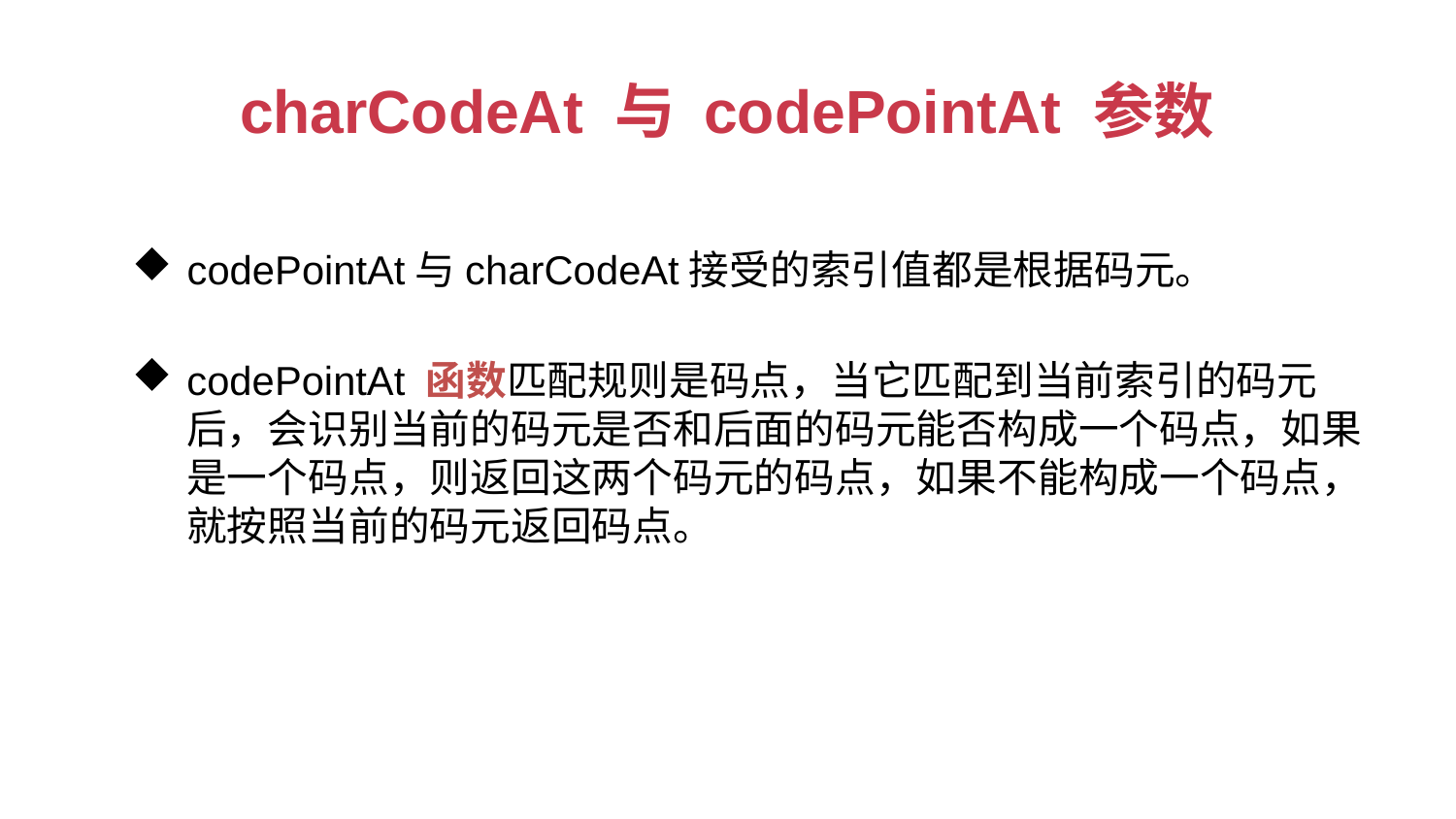

charCodeAt 与 codePointAt 参数
codePointAt与charCodeAt接受的索引值都是根据码元。
codePointAt 函数匹配规则是码点，当它匹配到当前索引的码元后，会识别当前的码元是否和后面的码元能否构成一个码点，如果是一个码点，则返回这两个码元的码点，如果不能构成一个码点，就按照当前的码元返回码点。